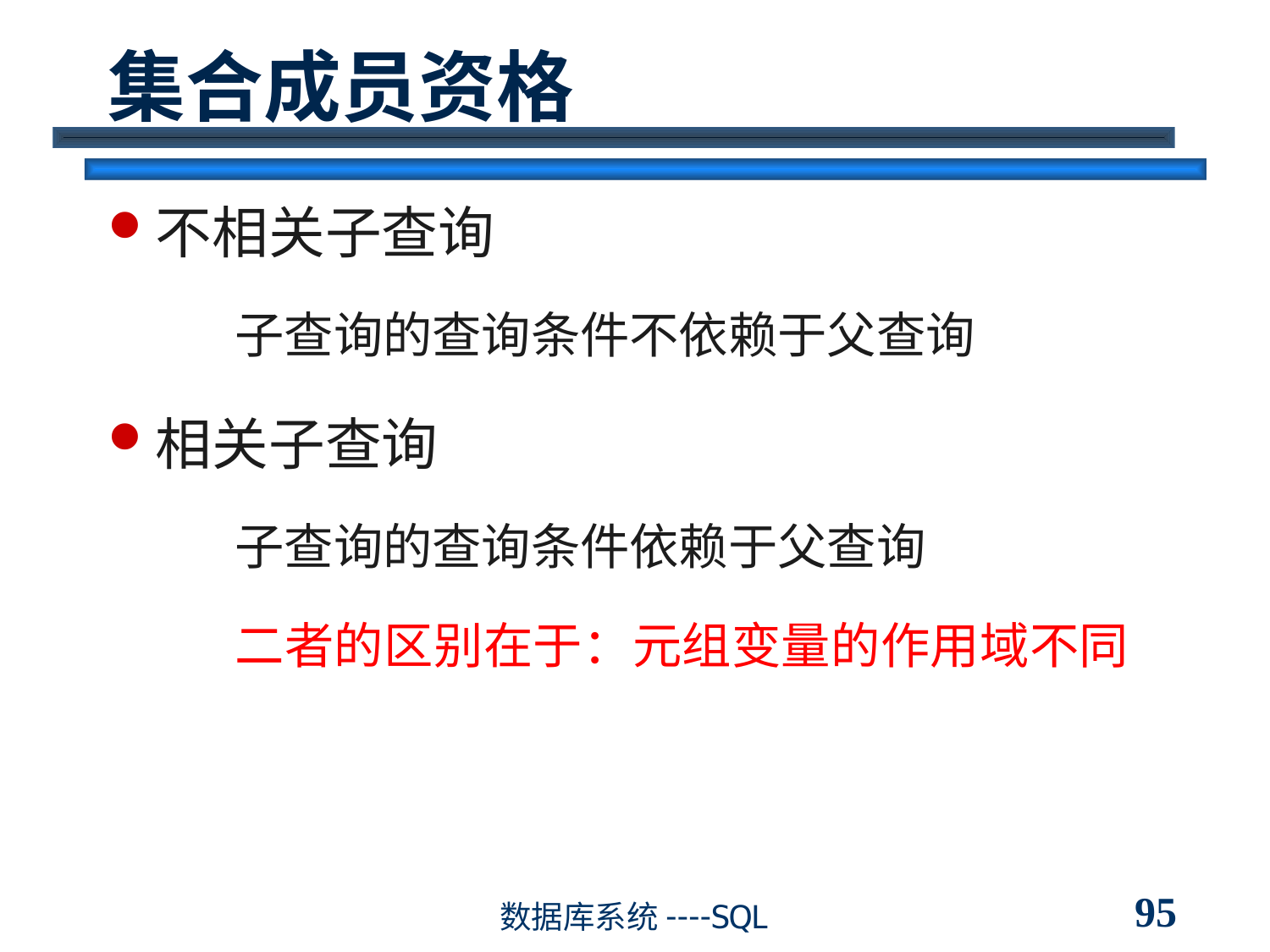

# 集合成员资格
不相关子查询
子查询的查询条件不依赖于父查询
相关子查询
子查询的查询条件依赖于父查询
二者的区别在于：元组变量的作用域不同
95
数据库系统----SQL